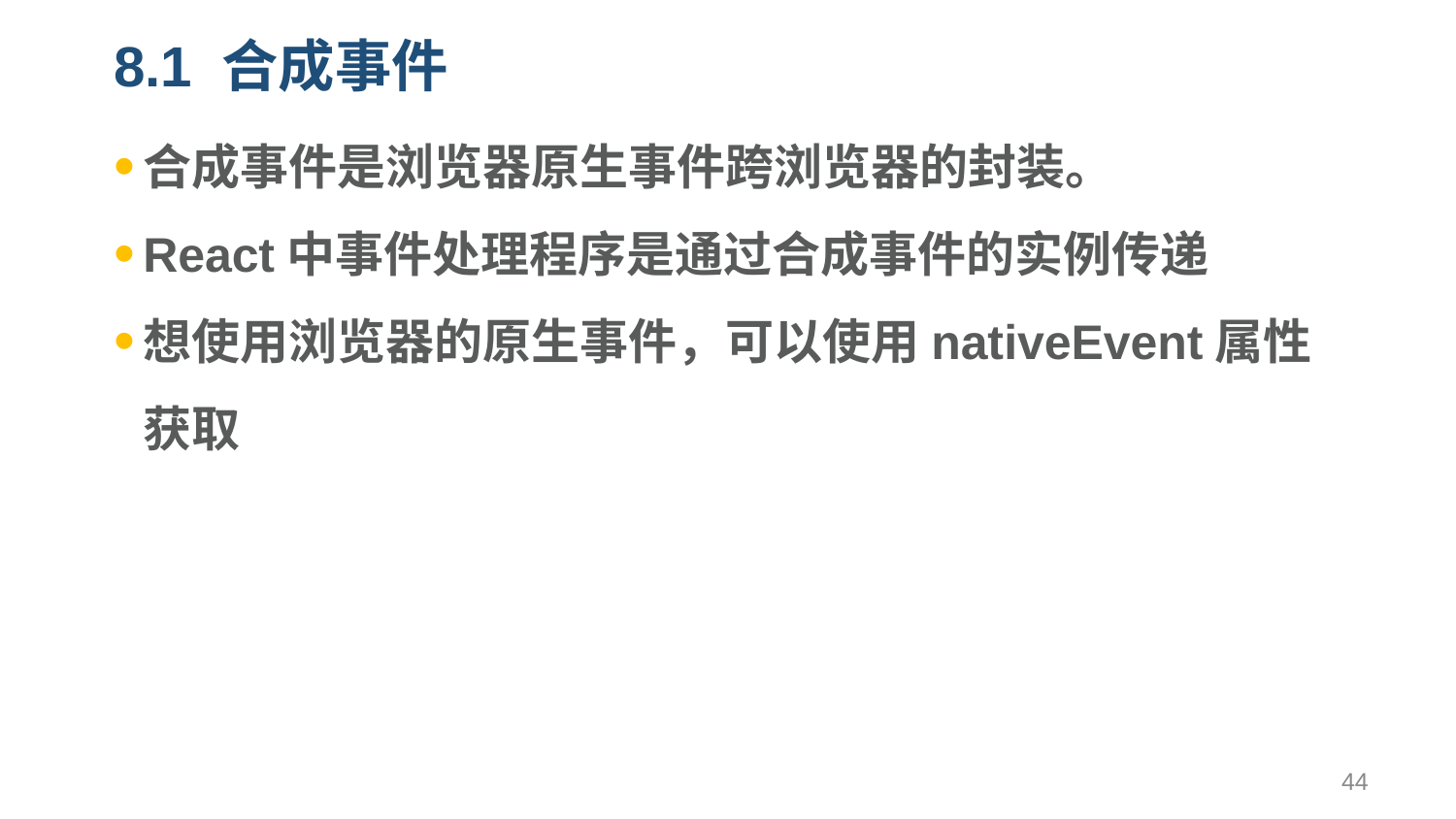

# 8.1 合成事件
合成事件是浏览器原生事件跨浏览器的封装。
React中事件处理程序是通过合成事件的实例传递
想使用浏览器的原生事件，可以使用nativeEvent属性获取
44